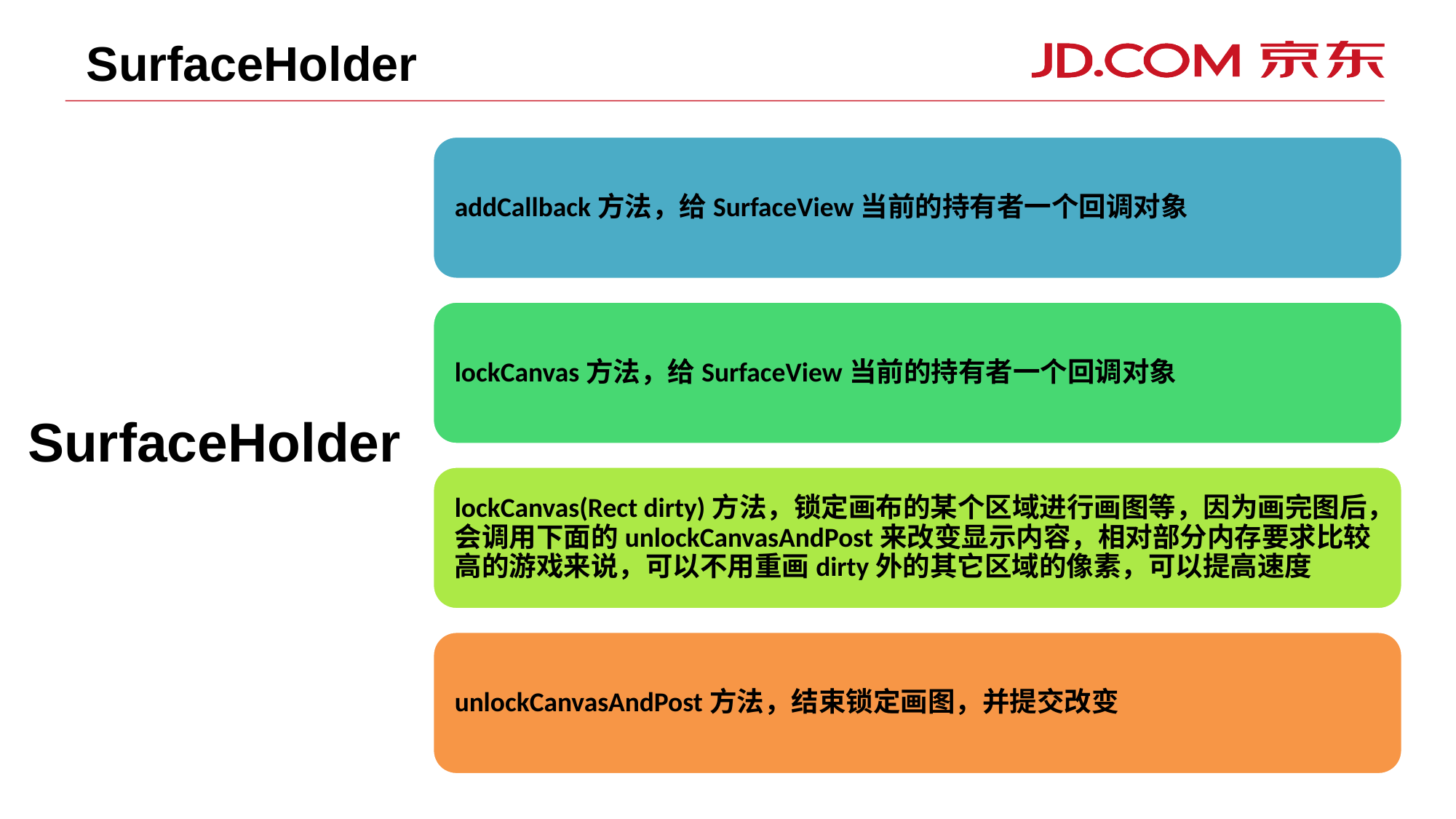

SurfaceHolder
addCallback方法，给SurfaceView当前的持有者一个回调对象
lockCanvas方法，给SurfaceView当前的持有者一个回调对象
lockCanvas(Rect dirty)方法，锁定画布的某个区域进行画图等，因为画完图后，会调用下面的unlockCanvasAndPost来改变显示内容，相对部分内存要求比较高的游戏来说，可以不用重画dirty外的其它区域的像素，可以提高速度
unlockCanvasAndPost方法，结束锁定画图，并提交改变
SurfaceHolder